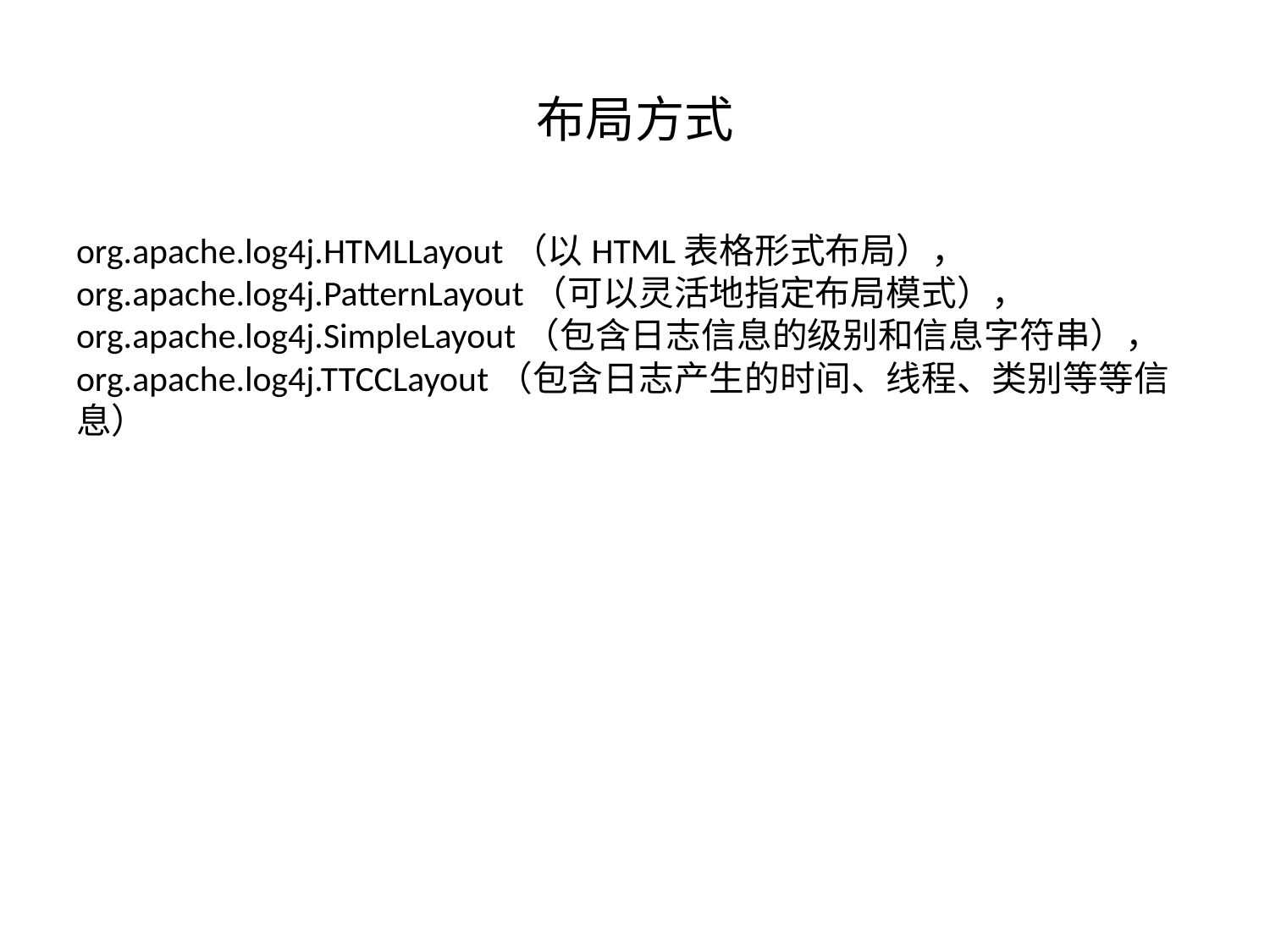

# 布局方式
org.apache.log4j.HTMLLayout（以HTML表格形式布局），
org.apache.log4j.PatternLayout（可以灵活地指定布局模式），
org.apache.log4j.SimpleLayout（包含日志信息的级别和信息字符串），
org.apache.log4j.TTCCLayout（包含日志产生的时间、线程、类别等等信息）